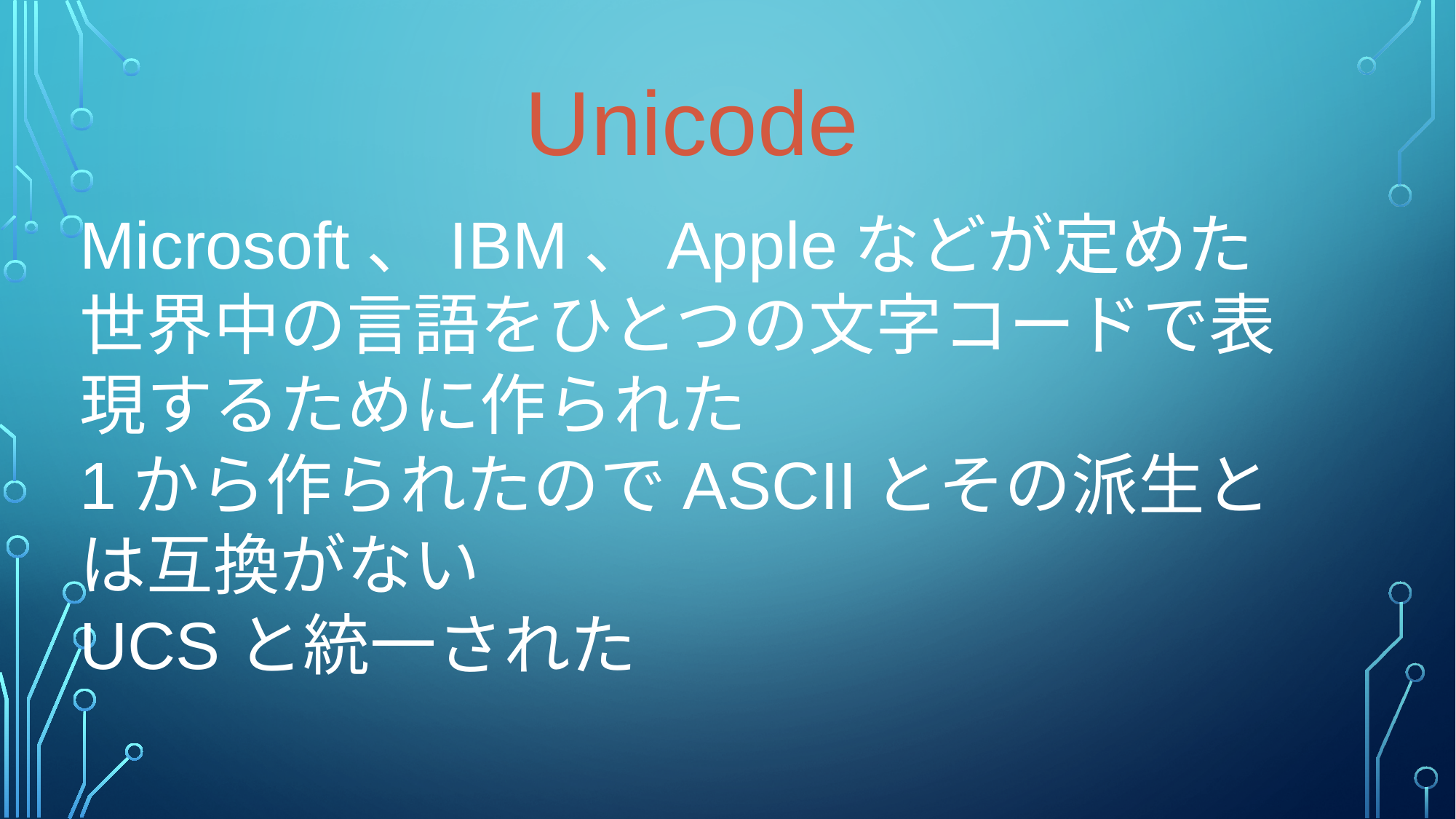

# Unicode
Microsoft、IBM、Appleなどが定めた
世界中の言語をひとつの文字コードで表現するために作られた
1から作られたのでASCIIとその派生とは互換がない
UCSと統一された